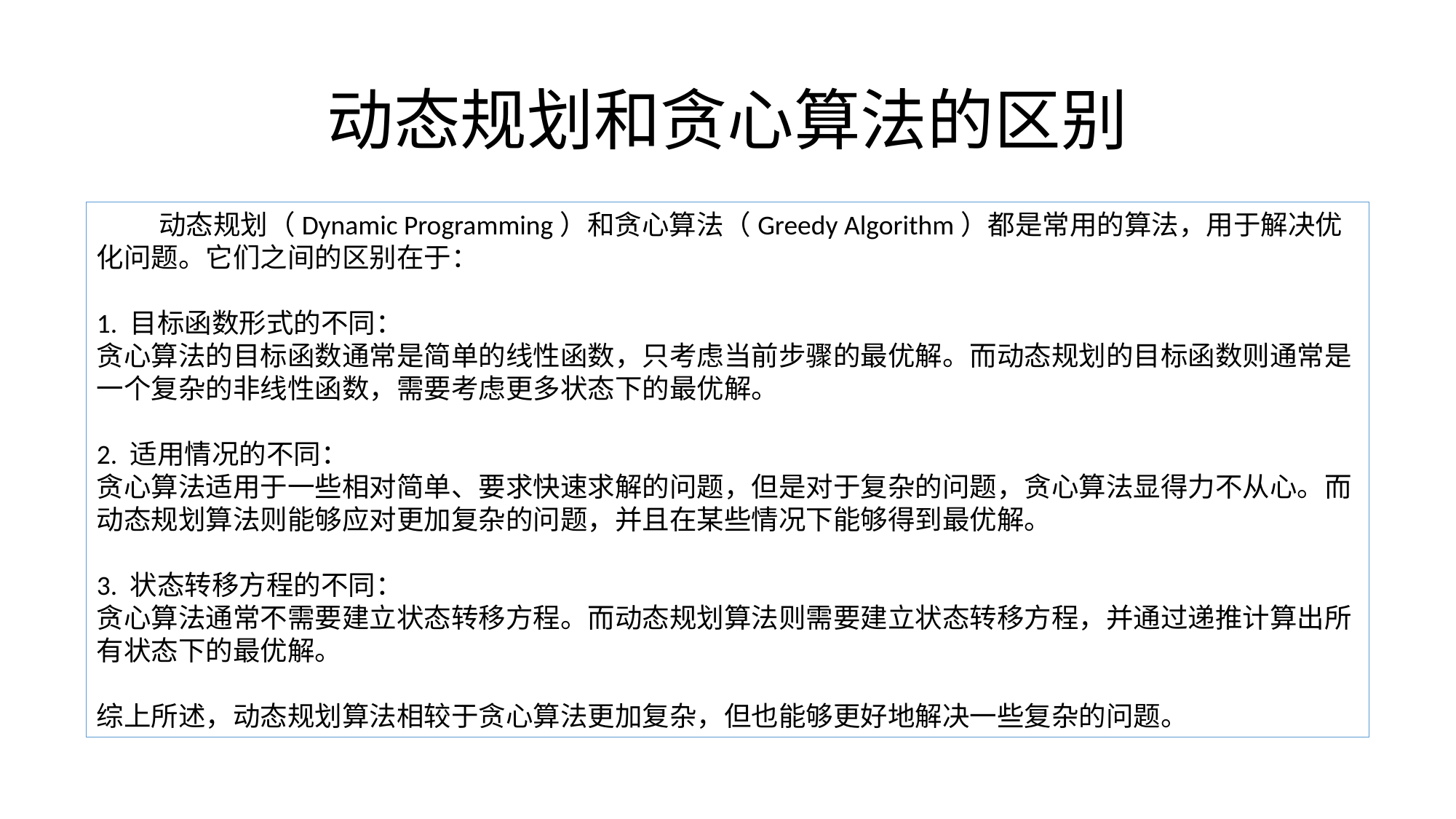

# 动态规划和贪心算法的区别
         动态规划（Dynamic Programming）和贪心算法（Greedy Algorithm）都是常用的算法，用于解决优化问题。它们之间的区别在于：

1. 目标函数形式的不同：
贪心算法的目标函数通常是简单的线性函数，只考虑当前步骤的最优解。而动态规划的目标函数则通常是一个复杂的非线性函数，需要考虑更多状态下的最优解。

2. 适用情况的不同：
贪心算法适用于一些相对简单、要求快速求解的问题，但是对于复杂的问题，贪心算法显得力不从心。而动态规划算法则能够应对更加复杂的问题，并且在某些情况下能够得到最优解。

3. 状态转移方程的不同：
贪心算法通常不需要建立状态转移方程。而动态规划算法则需要建立状态转移方程，并通过递推计算出所有状态下的最优解。

综上所述，动态规划算法相较于贪心算法更加复杂，但也能够更好地解决一些复杂的问题。